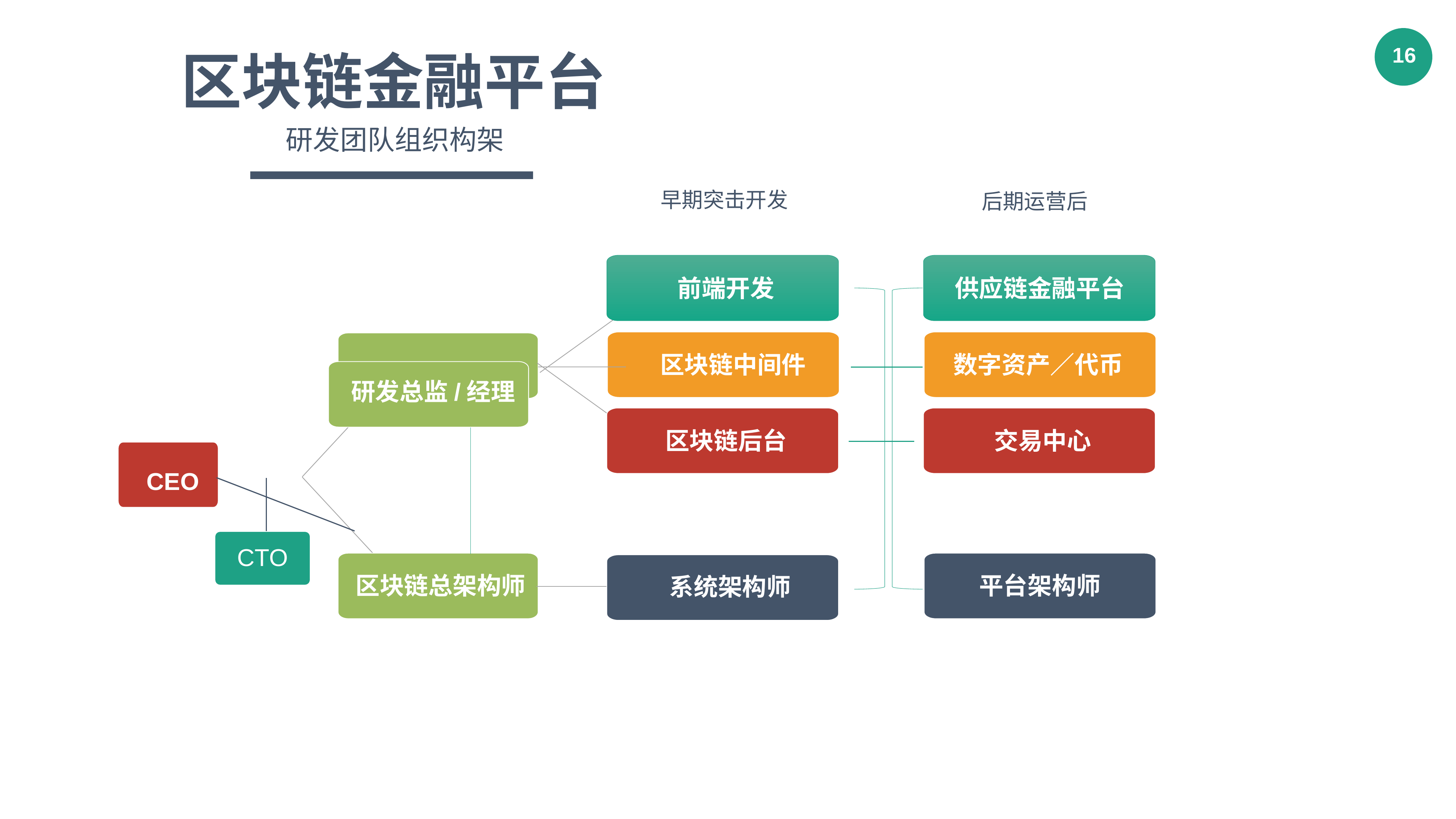

区块链金融平台
研发团队组织构架

早期突击开发
后期运营后

供应链金融平台
前端开发

数字资产／代币
区块链中间件

研发总监/经理

交易中心
区块链后台

CEO

CTO

区块链总架构师
平台架构师
系统架构师